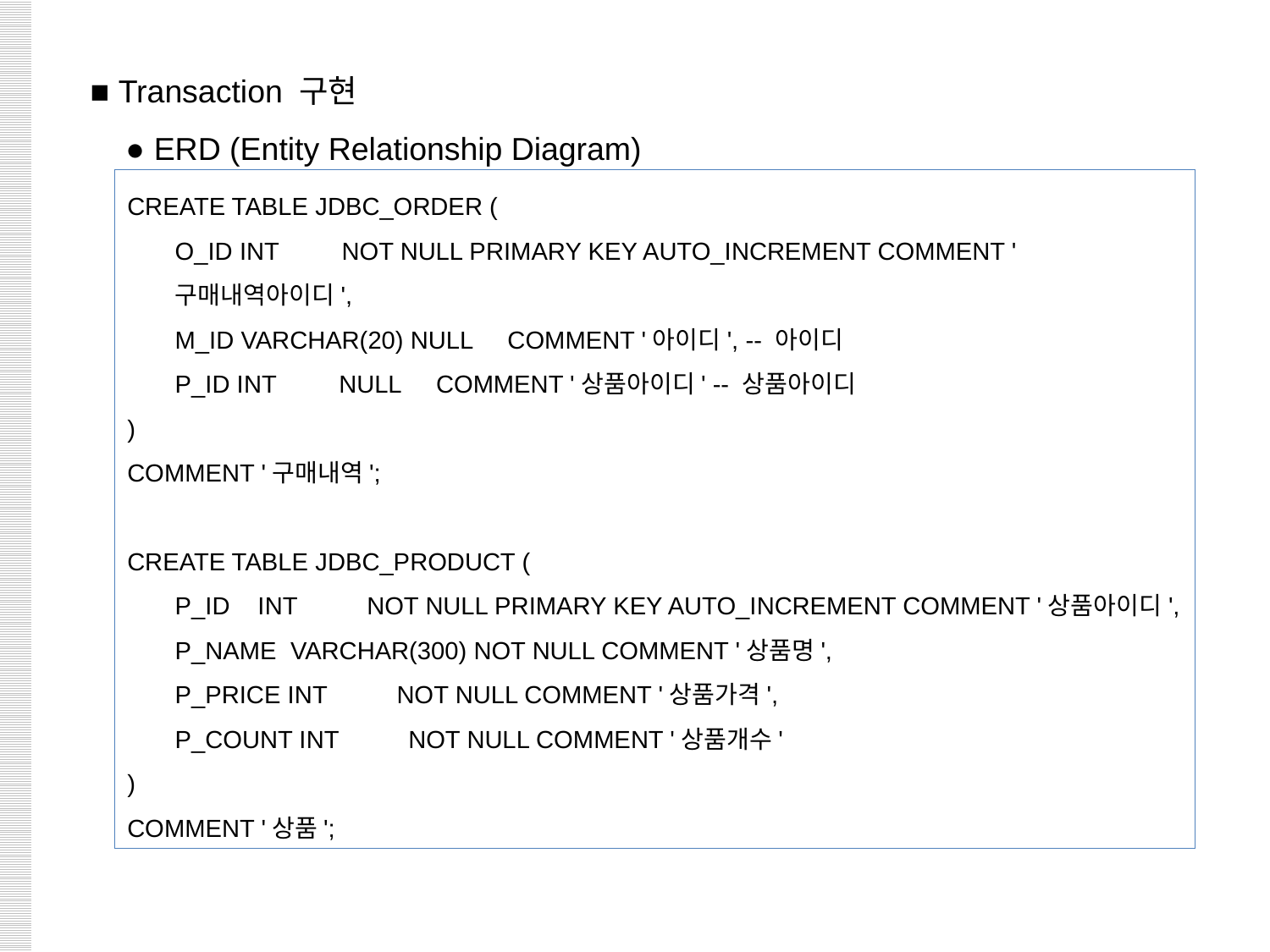

■ Transaction 구현
    ● ERD (Entity Relationship Diagram)
CREATE TABLE JDBC_ORDER (
	O_ID INT         NOT NULL PRIMARY KEY AUTO_INCREMENT COMMENT '구매내역아이디',
	M_ID VARCHAR(20) NULL     COMMENT '아이디', -- 아이디
	P_ID INT         NULL     COMMENT '상품아이디' -- 상품아이디
)
COMMENT '구매내역';

CREATE TABLE JDBC_PRODUCT (
	P_ID    INT          NOT NULL PRIMARY KEY AUTO_INCREMENT COMMENT '상품아이디',
	P_NAME  VARCHAR(300) NOT NULL COMMENT '상품명',
	P_PRICE INT          NOT NULL COMMENT '상품가격',
	P_COUNT INT          NOT NULL COMMENT '상품개수'
)
COMMENT '상품';